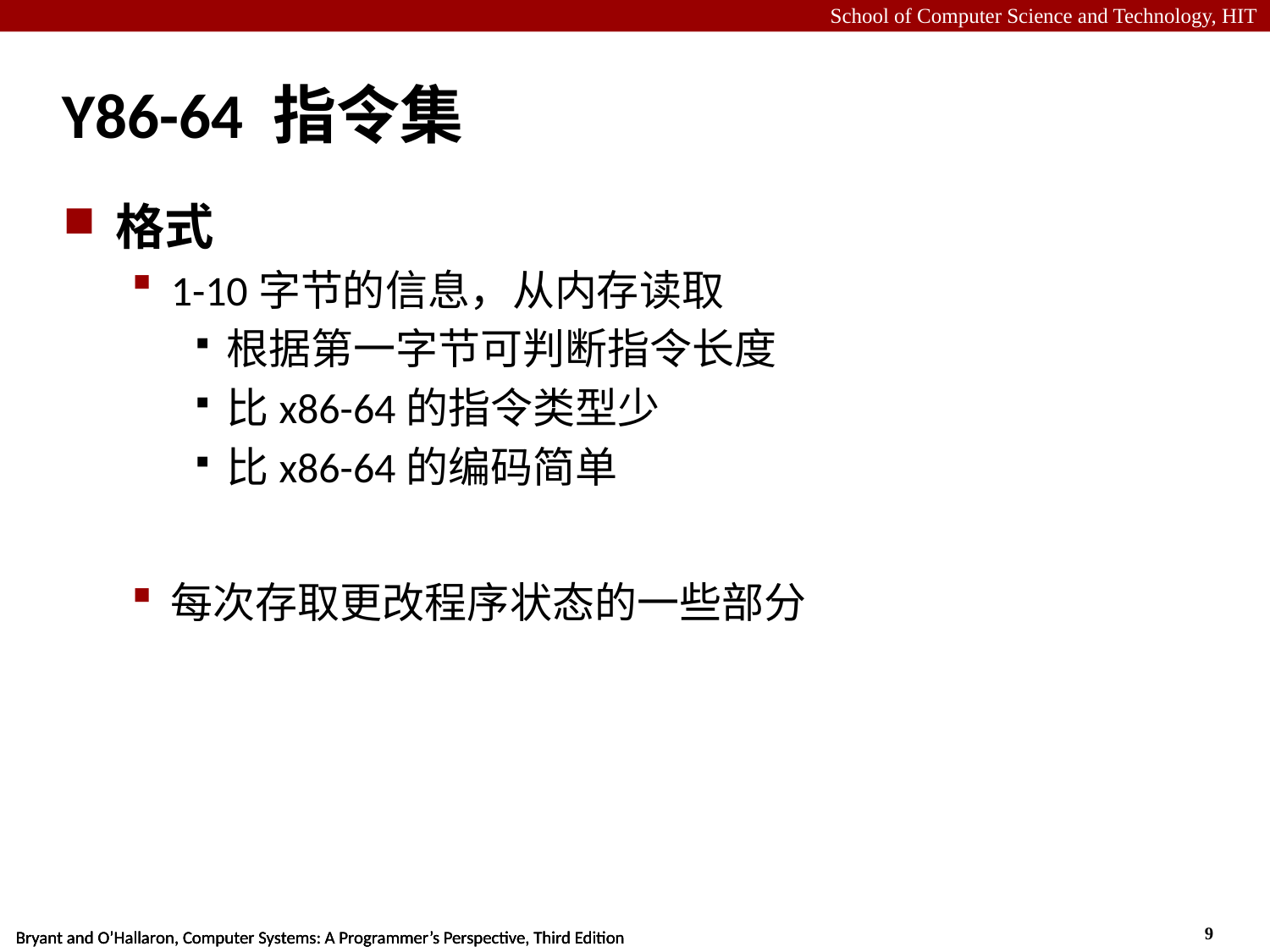

# Y86-64 指令集
格式
1-10字节的信息，从内存读取
根据第一字节可判断指令长度
比x86-64的指令类型少
比x86-64的编码简单

每次存取更改程序状态的一些部分